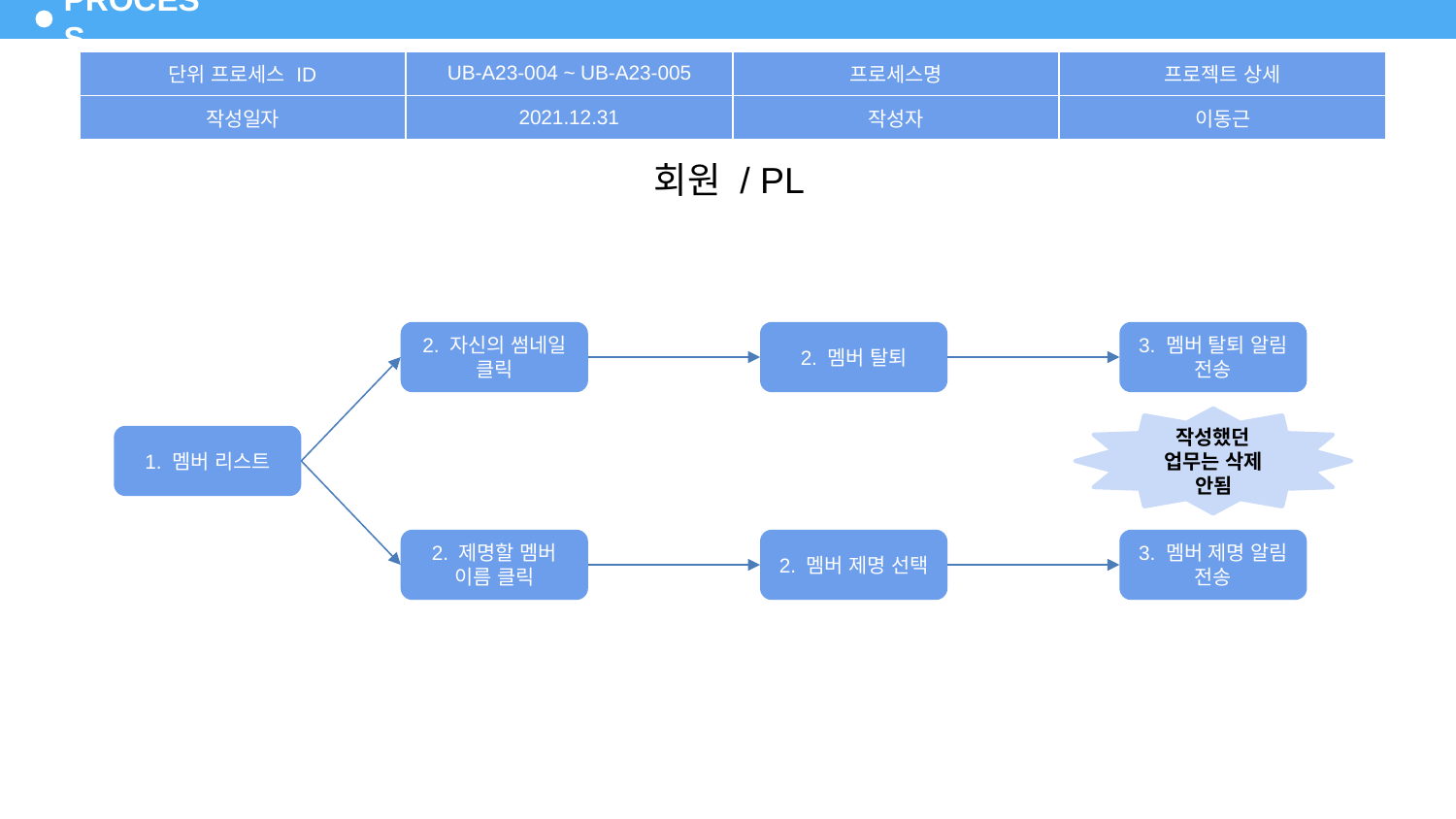

# PROCESS
| 단위 프로세스 ID | UB-A23-004 ~ UB-A23-005 | 프로세스명 | 프로젝트 상세 |
| --- | --- | --- | --- |
| 작성일자 | 2021.12.31 | 작성자 | 이동근 |
회원 / PL
2. 자신의 썸네일 클릭
2. 멤버 탈퇴
3. 멤버 탈퇴 알림 전송
작성했던 업무는 삭제 안됨
1. 멤버 리스트
2. 제명할 멤버 이름 클릭
2. 멤버 제명 선택
3. 멤버 제명 알림 전송